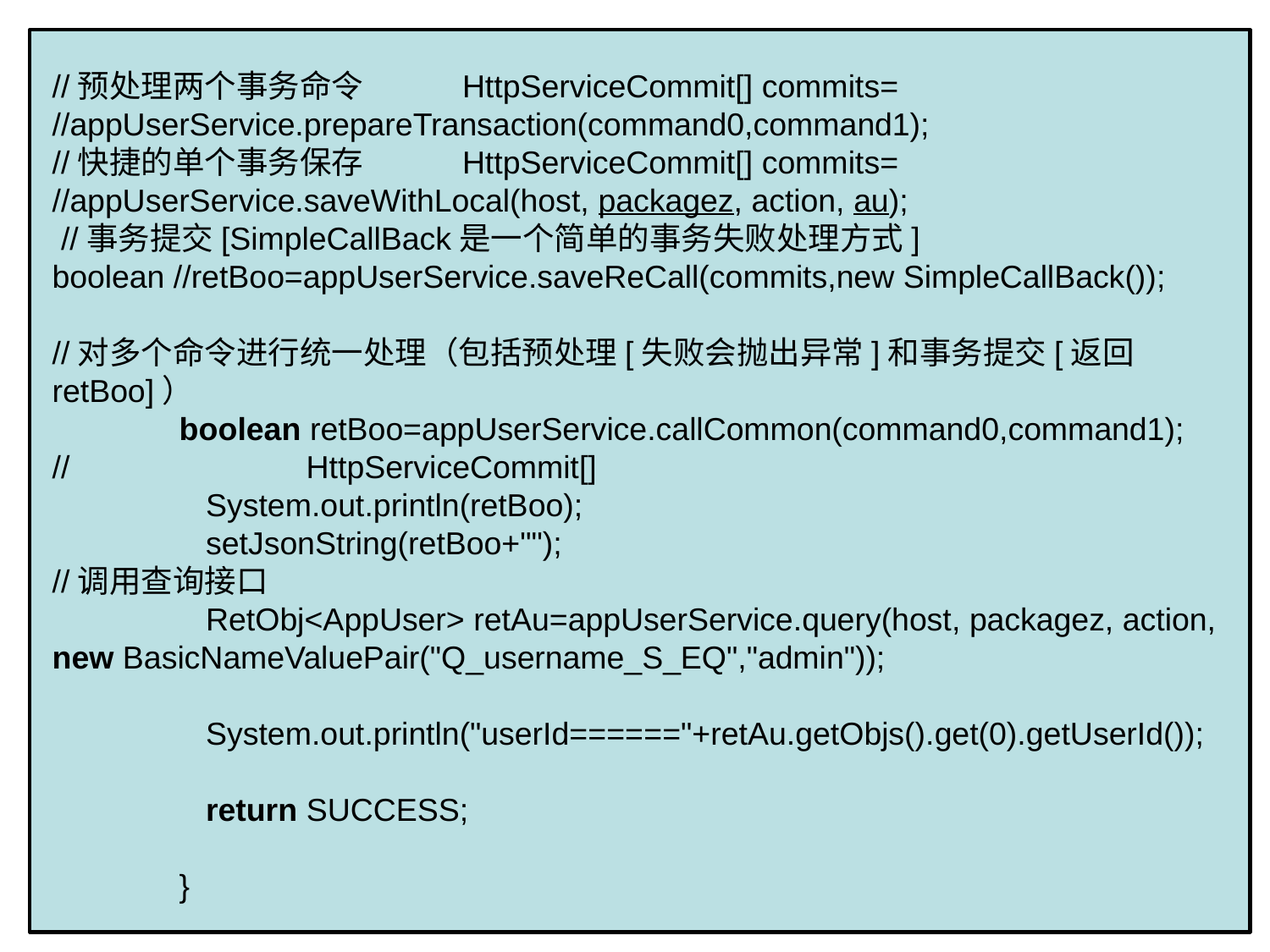

//预处理两个事务命令	   HttpServiceCommit[] commits= //appUserService.prepareTransaction(command0,command1);
//快捷的单个事务保存	   HttpServiceCommit[] commits= //appUserService.saveWithLocal(host, packagez, action, au);
 //事务提交[SimpleCallBack是一个简单的事务失败处理方式]		 boolean //retBoo=appUserService.saveReCall(commits,new SimpleCallBack());

//对多个命令进行统一处理（包括预处理[失败会抛出异常]和事务提交[返回retBoo]）
	boolean retBoo=appUserService.callCommon(command0,command1);
//		HttpServiceCommit[]
	   System.out.println(retBoo);
	   setJsonString(retBoo+"");
//调用查询接口
	   RetObj<AppUser> retAu=appUserService.query(host, packagez, action, new BasicNameValuePair("Q_username_S_EQ","admin"));

	   System.out.println("userId======"+retAu.getObjs().get(0).getUserId());

	   return SUCCESS;

	}